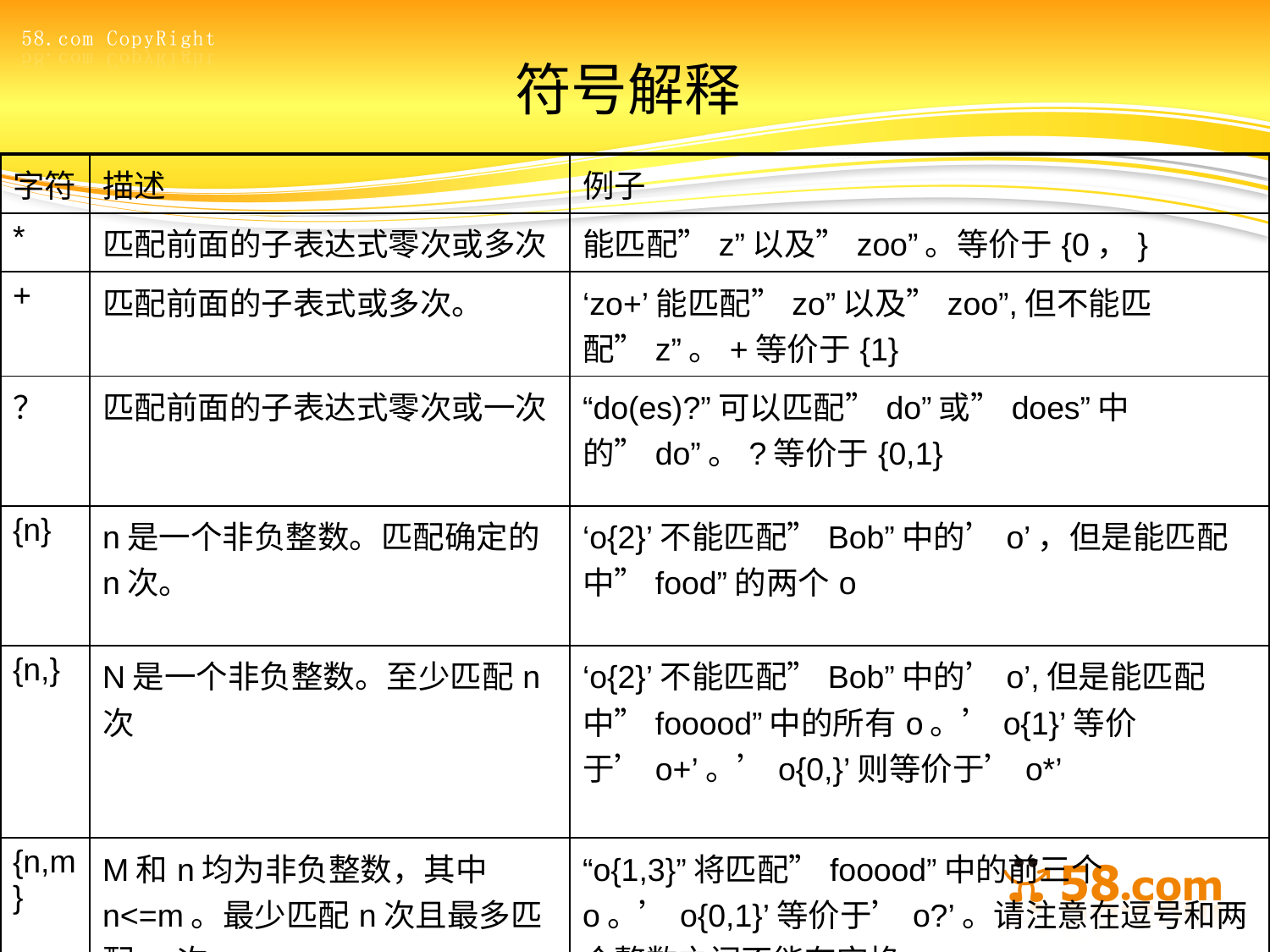

# 符号解释

| 字符 | 描述 | 例子 |
| --- | --- | --- |
| \* | 匹配前面的子表达式零次或多次 | 能匹配”z”以及”zoo”。等价于{0，} |
| + | 匹配前面的子表式或多次。 | ‘zo+’能匹配”zo”以及”zoo”,但不能匹配”z”。+等价于{1} |
| ？ | 匹配前面的子表达式零次或一次 | “do(es)?”可以匹配”do”或”does”中的”do”。?等价于{0,1} |
| {n} | n是一个非负整数。匹配确定的n次。 | ‘o{2}’不能匹配”Bob”中的’o’，但是能匹配中”food”的两个o |
| {n,} | N是一个非负整数。至少匹配n次 | ‘o{2}’不能匹配”Bob”中的’o’,但是能匹配中”fooood”中的所有o。’o{1}’等价于’o+’。’o{0,}’则等价于’o\*’ |
| {n,m} | M和n均为非负整数，其中n<=m。最少匹配n次且最多匹配m次 | “o{1,3}”将匹配”fooood”中的前三个o。’o{0,1}’等价于’o?’。请注意在逗号和两个整数之间不能有空格 |